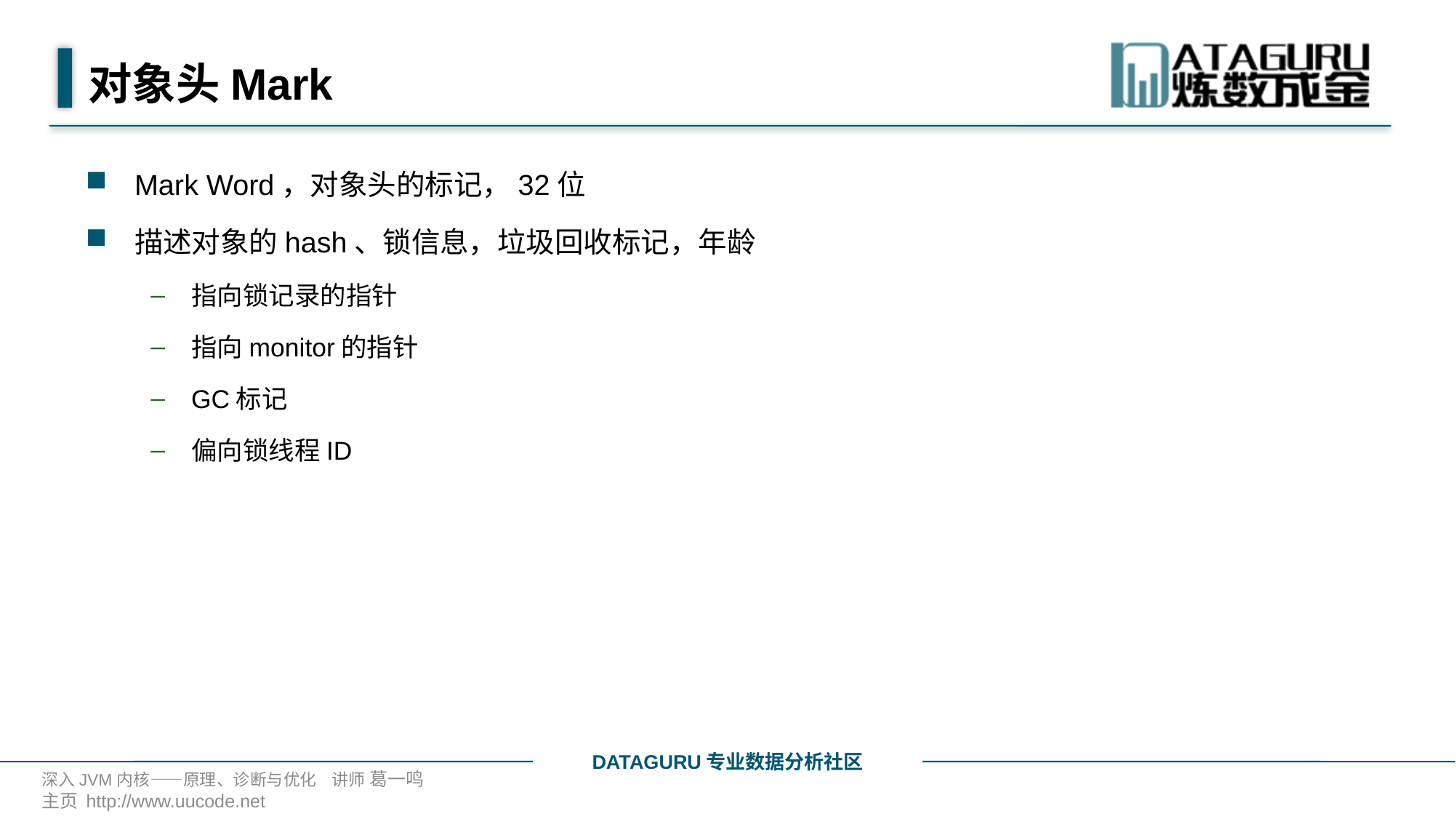

# 对象头Mark
Mark Word，对象头的标记，32位
描述对象的hash、锁信息，垃圾回收标记，年龄
指向锁记录的指针
指向monitor的指针
GC标记
偏向锁线程ID